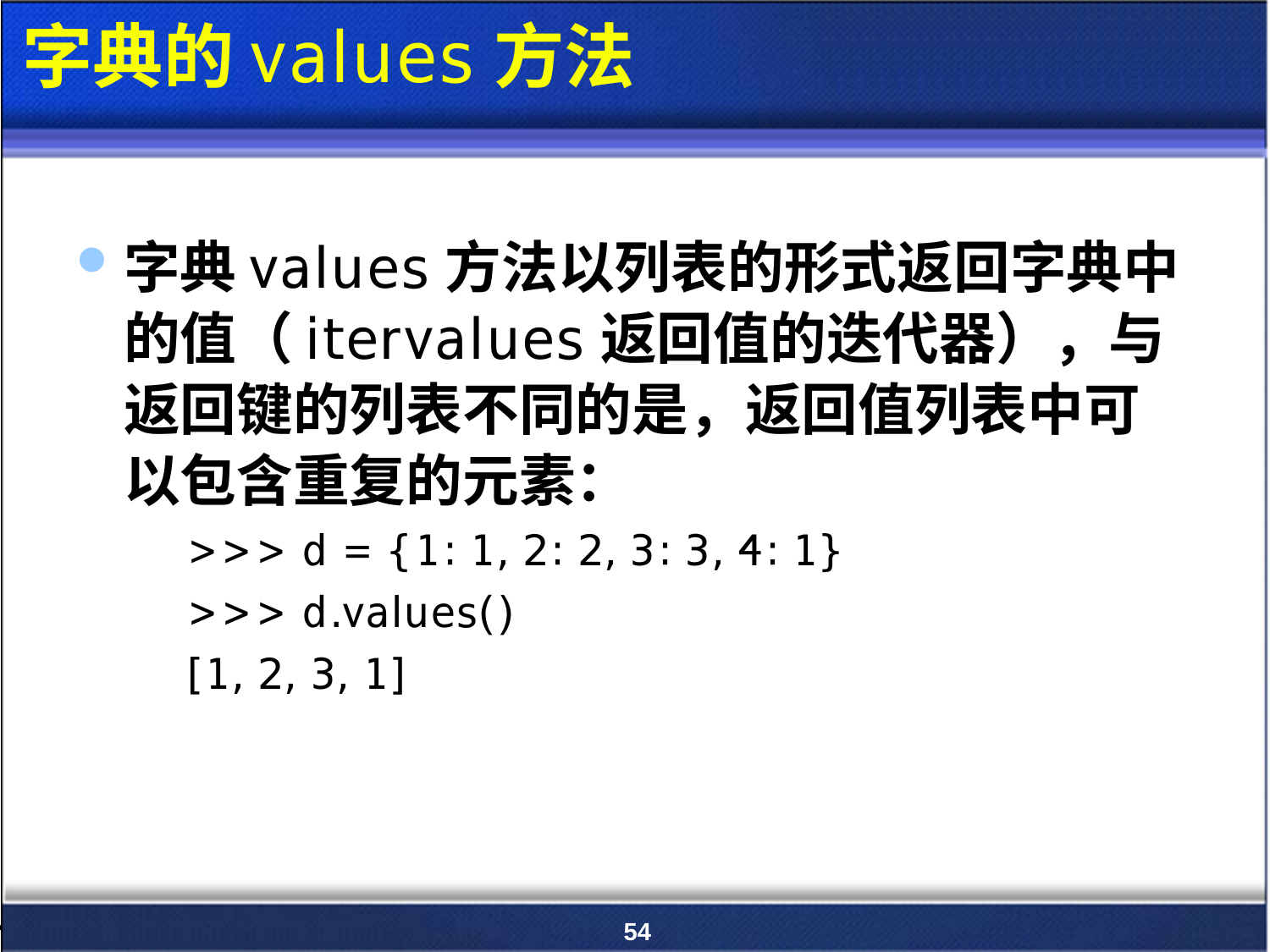

# 字典的values方法
字典values方法以列表的形式返回字典中的值（itervalues返回值的迭代器），与返回键的列表不同的是，返回值列表中可以包含重复的元素：
>>> d = {1: 1, 2: 2, 3: 3, 4: 1}
>>> d.values()
[1, 2, 3, 1]

54